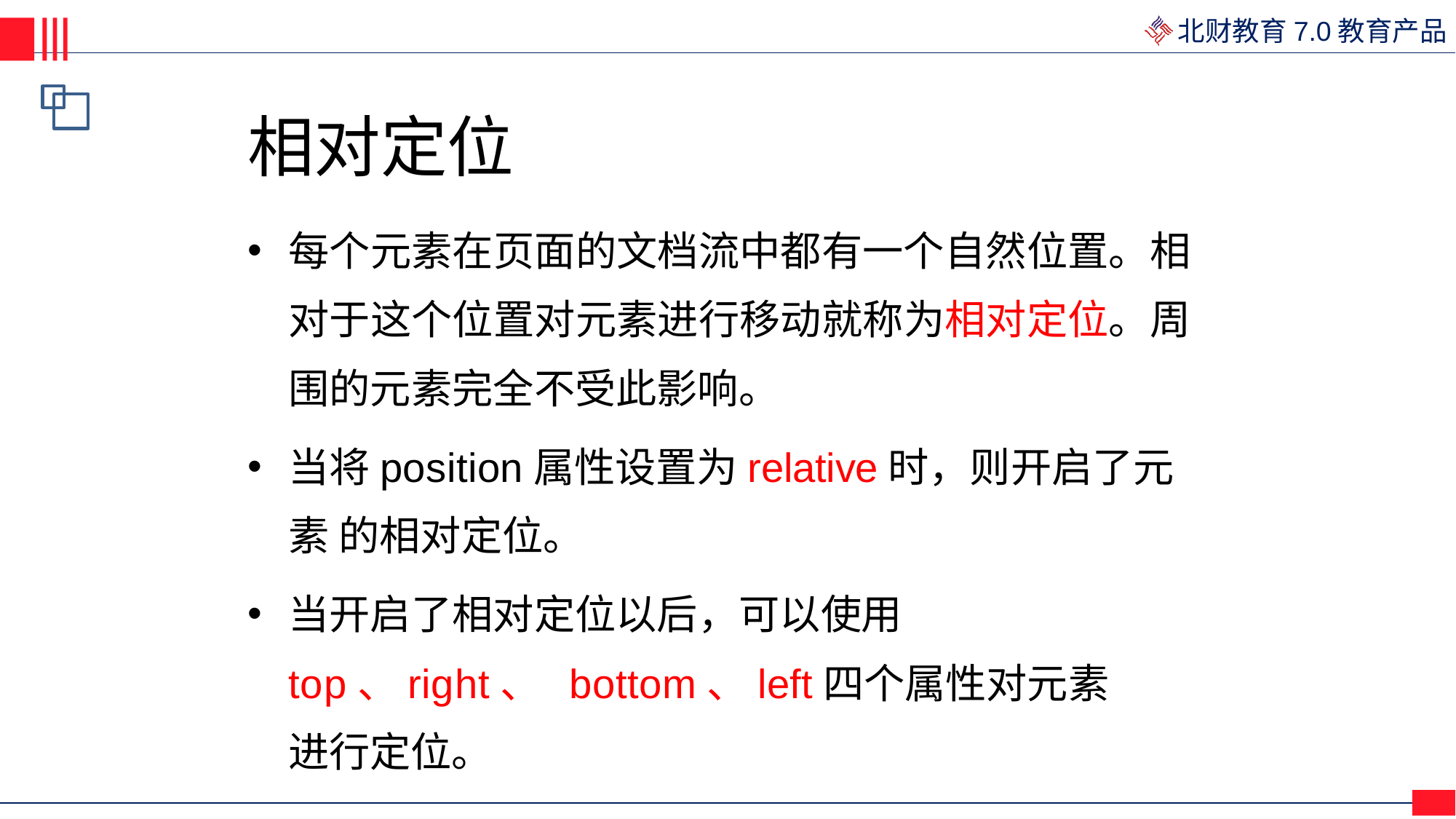

# 相对定位
每个元素在页面的文档流中都有一个自然位置。相 对于这个位置对元素进行移动就称为相对定位。周 围的元素完全不受此影响。
当将position属性设置为relative时，则开启了元素 的相对定位。
当开启了相对定位以后，可以使用top、right、  bottom、left四个属性对元素进行定位。